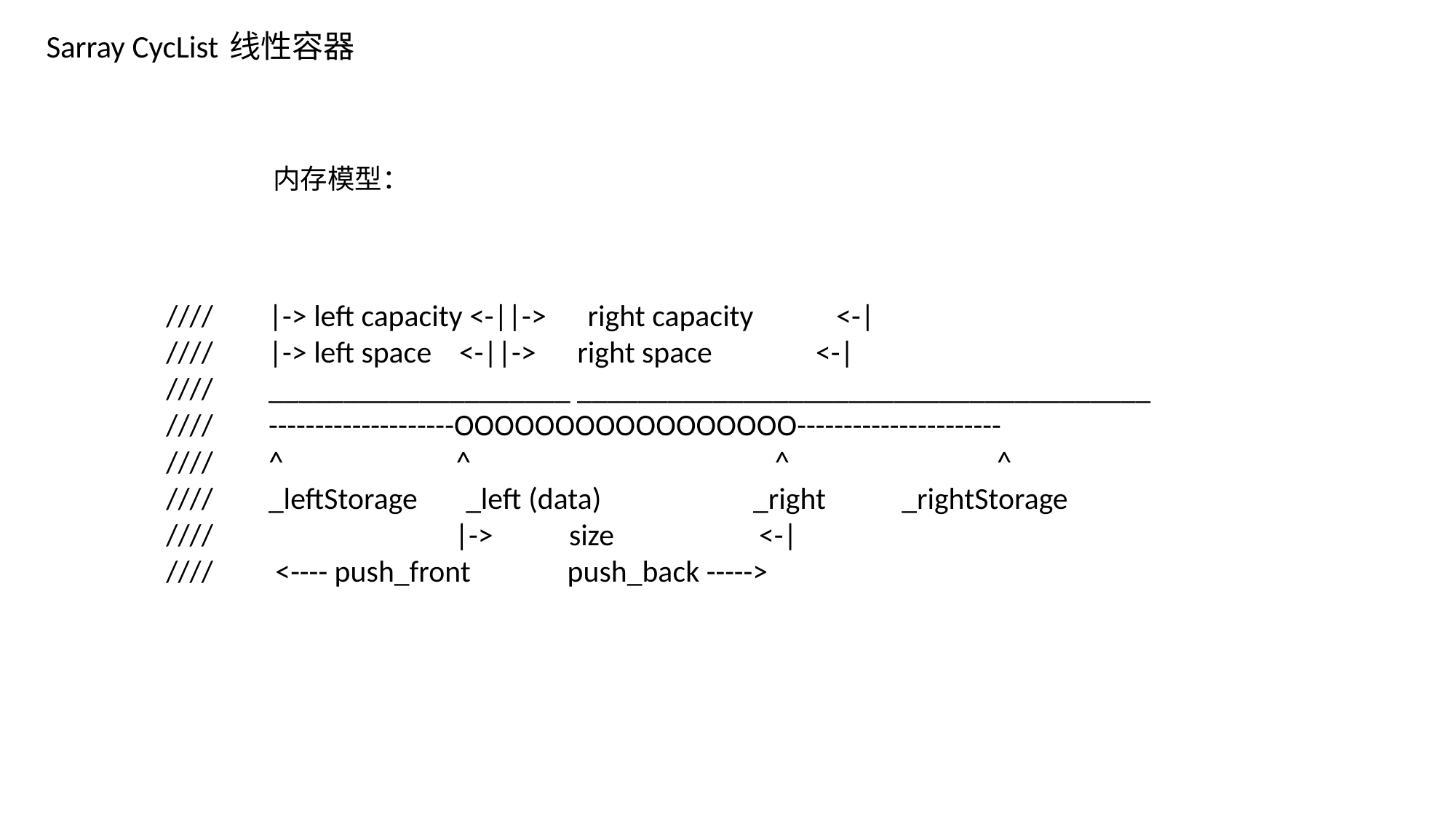

内存模型：
////        |-> left capacity <-||->      right capacity            <-|
////        |-> left space    <-||->      right space               <-|
////        ____________________ ______________________________________
////        --------------------OOOOOOOOOOOOOOOOO----------------------
////        ^                         ^                                            ^                              ^
////        _leftStorage       _left (data)                      _right           _rightStorage
////                                   |->           size                     <-|
////         <---- push_front              push_back ----->